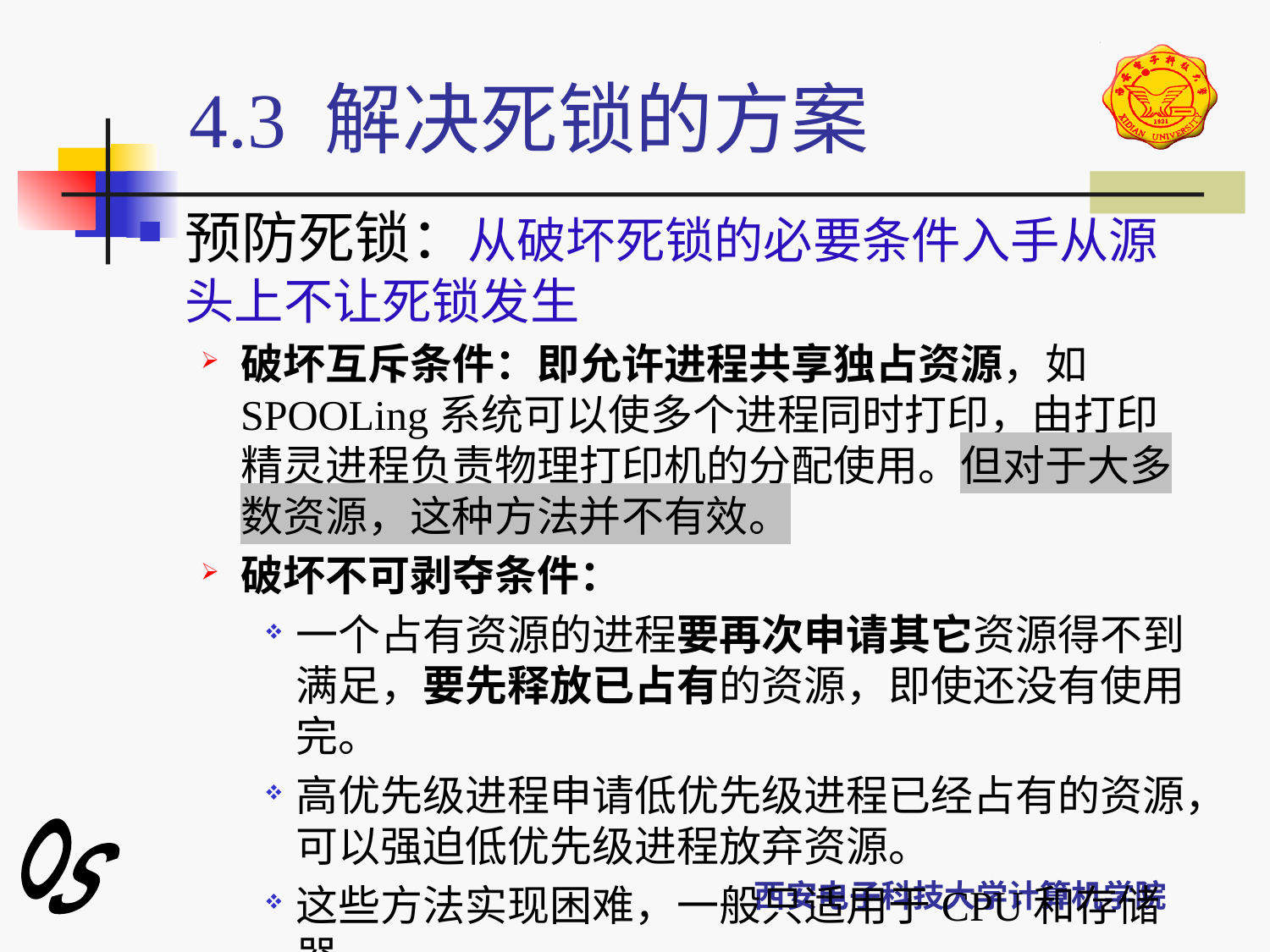

# 4.3 解决死锁的方案
预防死锁：从破坏死锁的必要条件入手从源头上不让死锁发生
破坏互斥条件：即允许进程共享独占资源，如SPOOLing系统可以使多个进程同时打印，由打印精灵进程负责物理打印机的分配使用。但对于大多数资源，这种方法并不有效。
破坏不可剥夺条件：
一个占有资源的进程要再次申请其它资源得不到满足，要先释放已占有的资源，即使还没有使用完。
高优先级进程申请低优先级进程已经占有的资源，可以强迫低优先级进程放弃资源。
这些方法实现困难，一般只适用于CPU和存储器。

13